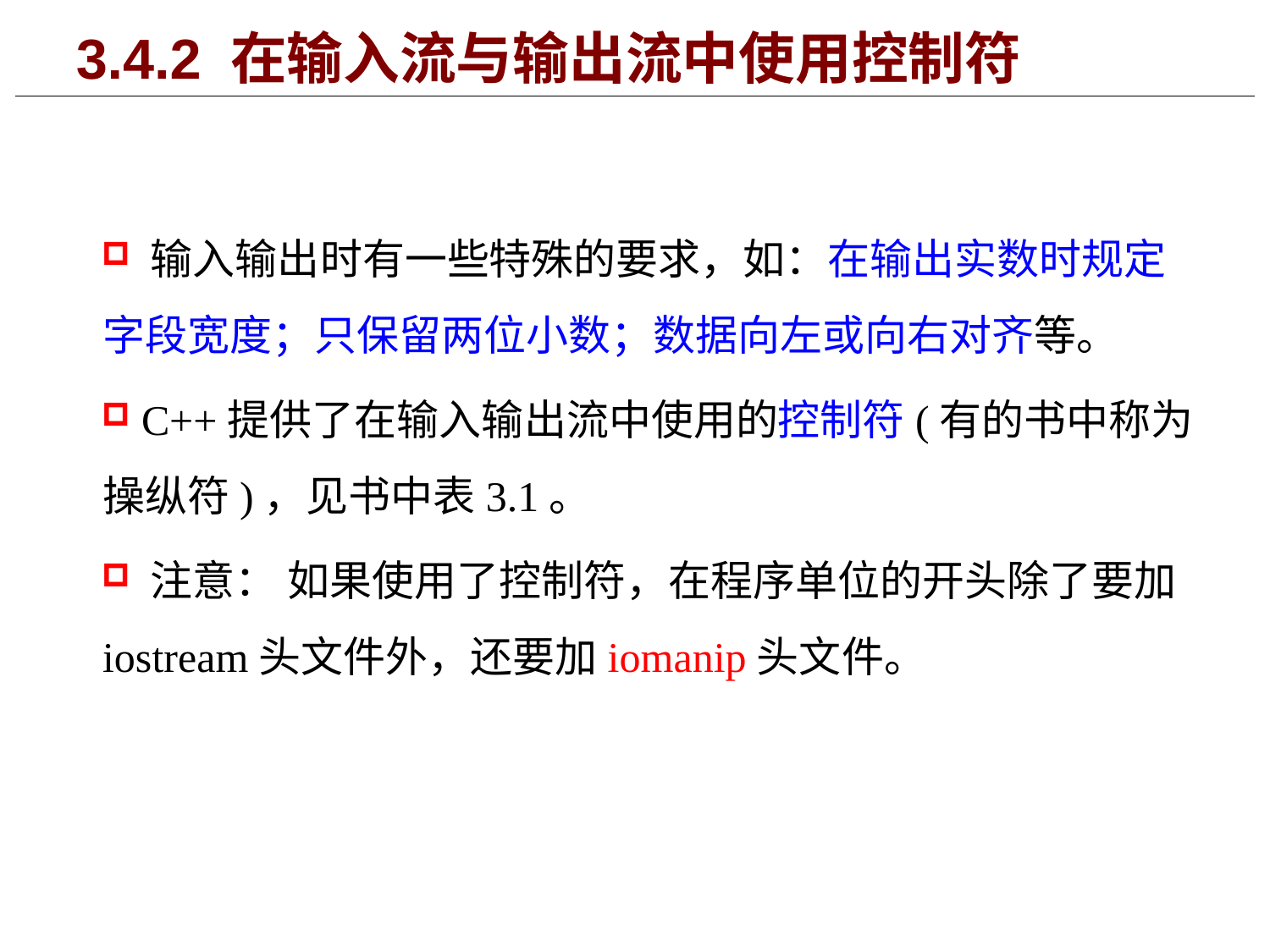

# 3.4.2 在输入流与输出流中使用控制符
 输入输出时有一些特殊的要求，如：在输出实数时规定字段宽度；只保留两位小数；数据向左或向右对齐等。
 C++提供了在输入输出流中使用的控制符(有的书中称为操纵符)，见书中表3.1。
 注意： 如果使用了控制符，在程序单位的开头除了要加iostream头文件外，还要加iomanip头文件。